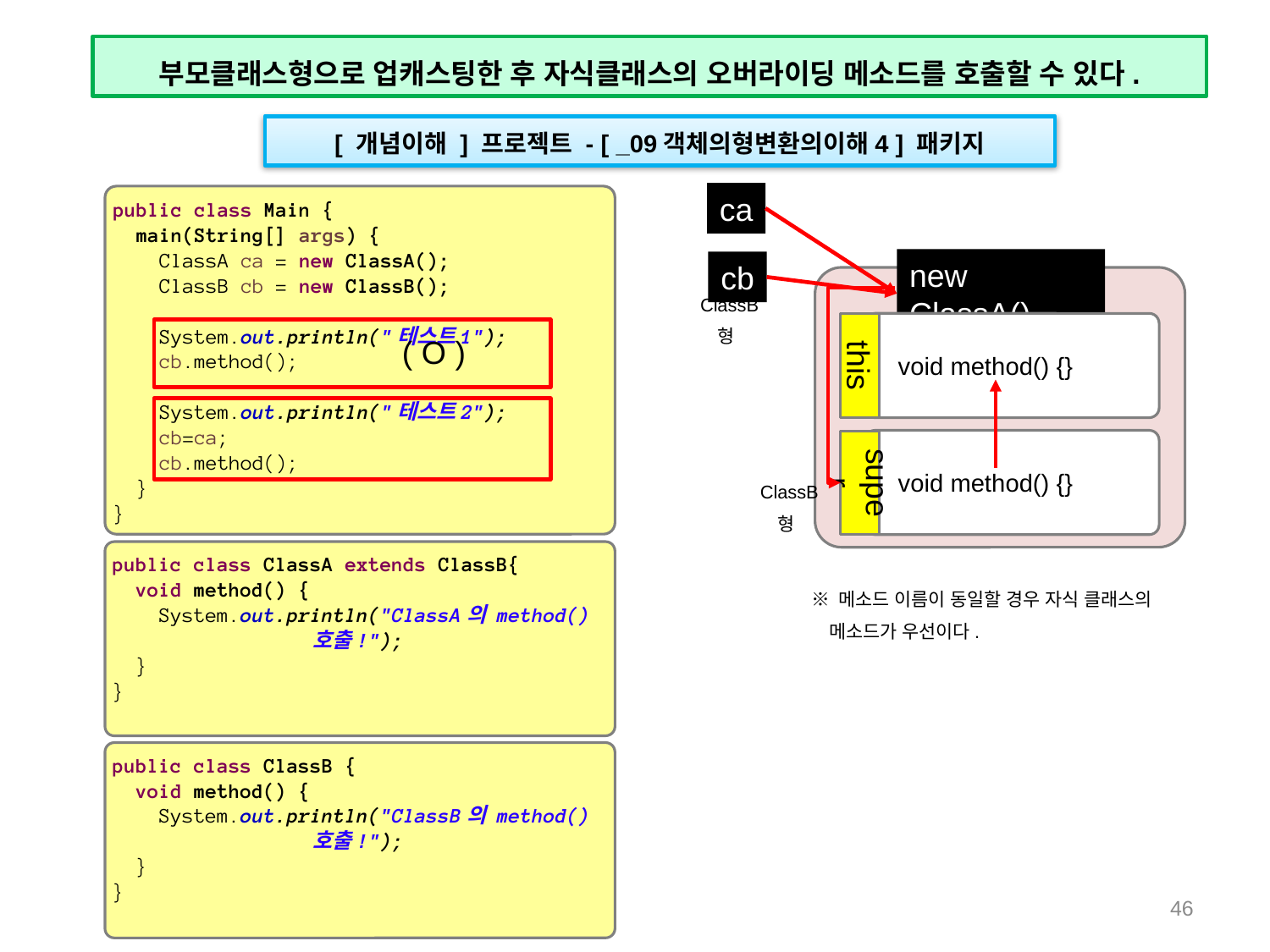

부모클래스형으로 업캐스팅한 후 자식클래스의 오버라이딩 메소드를 호출할 수 있다.
[ 개념이해 ] 프로젝트 - [ _09객체의형변환의이해4 ] 패키지
ca
public class Main {
  main(String[] args) {
    ClassA ca = new ClassA();
    ClassB cb = new ClassB();

    System.out.println("테스트1");
    cb.method();

    System.out.println("테스트2");
    cb=ca;
    cb.method();
  }
}
new ClassA()
cb

ClassB형
void method() {}
this

( O )

void method() {}
super
ClassB형
public class ClassA extends ClassB{
  void method() {
    System.out.println("ClassA의 method()
                                 호출!");
  }
}
※ 메소드 이름이 동일할 경우 자식 클래스의 메소드가 우선이다.
public class ClassB {
  void method() {
    System.out.println("ClassB의 method()
                                 호출!");
  }
}
46